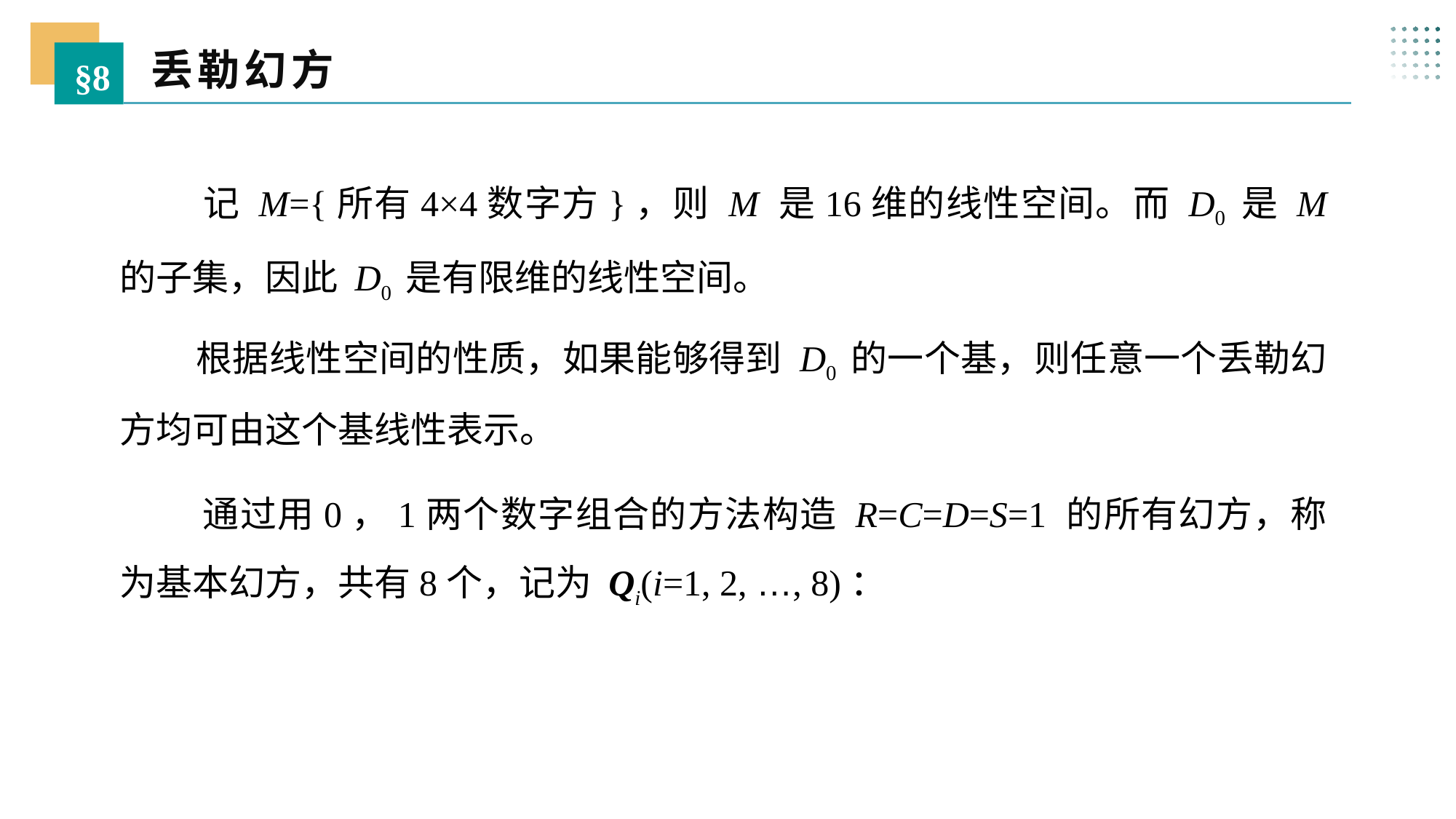

丢勒幻方
§8
        记 M={所有4×4数字方}，则 M 是16维的线性空间。而 D0 是 M 的子集，因此 D0 是有限维的线性空间。
        根据线性空间的性质，如果能够得到 D0 的一个基，则任意一个丢勒幻方均可由这个基线性表示。
        通过用0，1两个数字组合的方法构造 R=C=D=S=1 的所有幻方，称为基本幻方，共有8个，记为 Qi(i=1, 2, …, 8)：